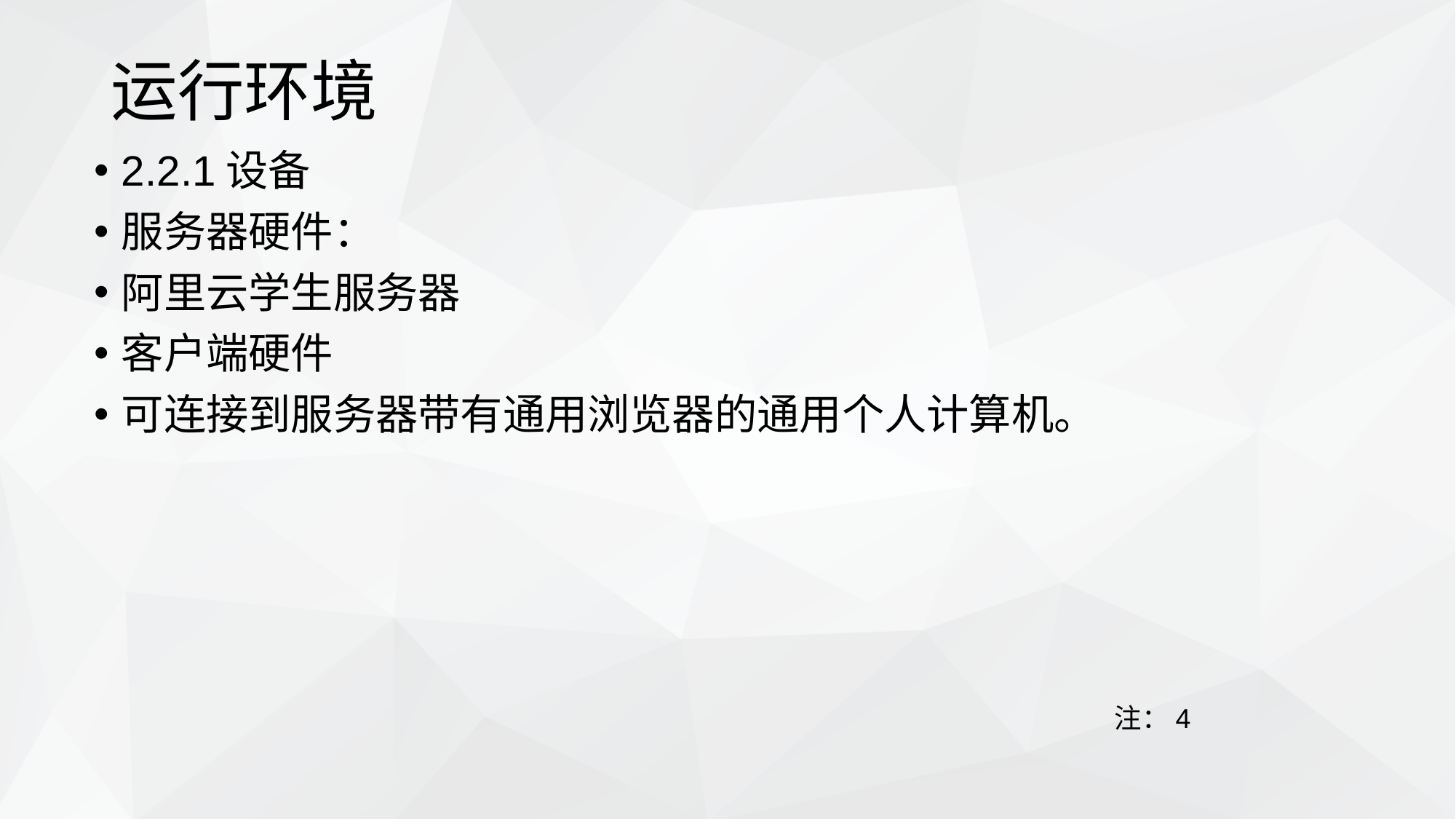

# 运行环境
2.2.1设备
服务器硬件：
阿里云学生服务器
客户端硬件
可连接到服务器带有通用浏览器的通用个人计算机。
注：4